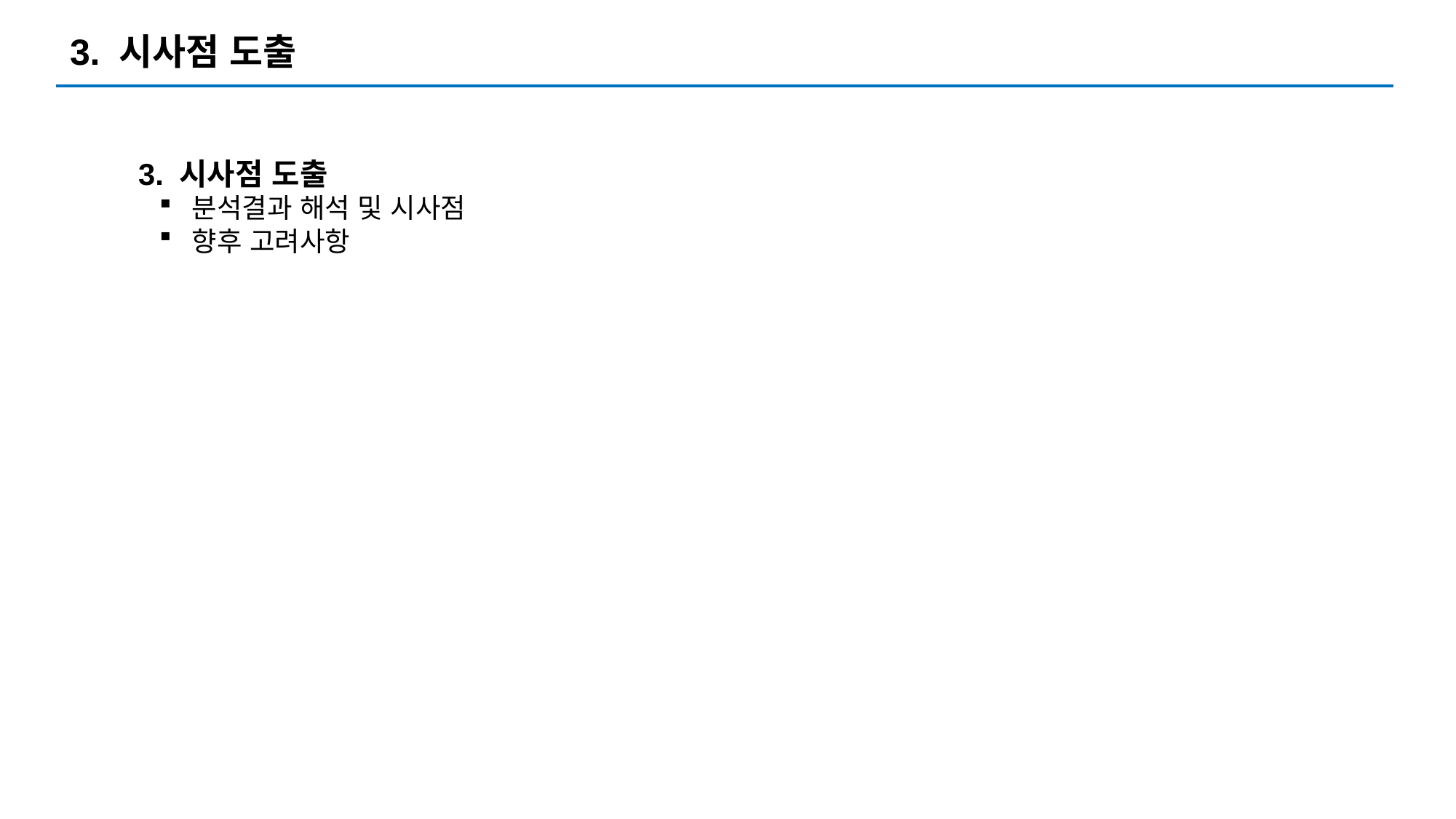

3. 시사점 도출
3. 시사점 도출
분석결과 해석 및 시사점
향후 고려사항